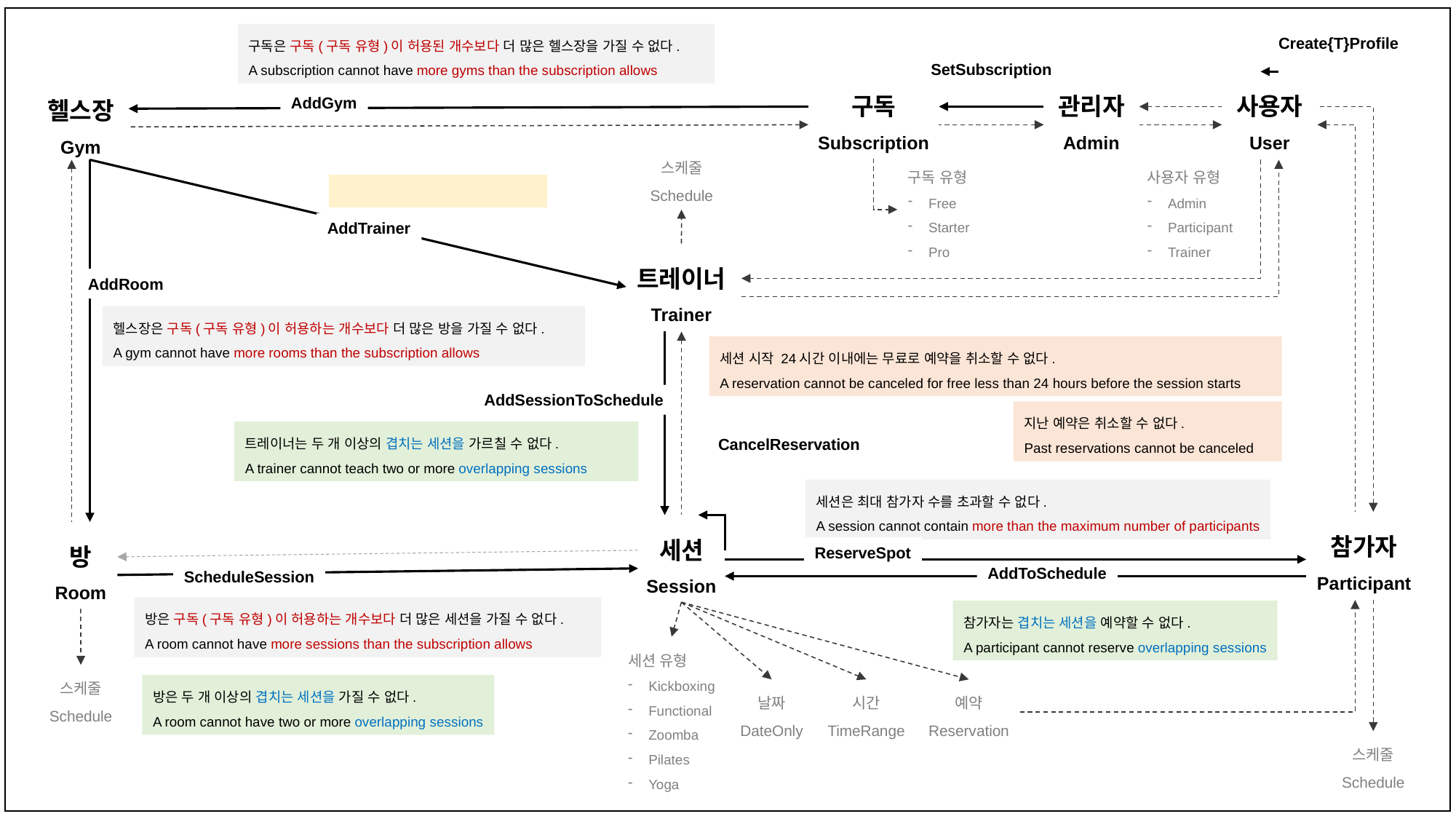

구독은 구독(구독 유형)이 허용된 개수보다 더 많은 헬스장을 가질 수 없다.
A subscription cannot have more gyms than the subscription allows
Create{T}Profile
SetSubscription

구독
Subscription
관리자
Admin
사용자
User
헬스장
Gym
AddGym

스케줄
Schedule
구독 유형
Free
Starter
Pro
사용자 유형
Admin
Participant
Trainer

AddTrainer
트레이너
Trainer

AddRoom
헬스장은 구독(구독 유형)이 허용하는 개수보다 더 많은 방을 가질 수 없다.
A gym cannot have more rooms than the subscription allows

세션 시작 24시간 이내에는 무료로 예약을 취소할 수 없다.
A reservation cannot be canceled for free less than 24 hours before the session starts
AddSessionToSchedule
지난 예약은 취소할 수 없다.
Past reservations cannot be canceled
트레이너는 두 개 이상의 겹치는 세션을 가르칠 수 없다.
A trainer cannot teach two or more overlapping sessions
CancelReservation
세션은 최대 참가자 수를 초과할 수 없다.
A session cannot contain more than the maximum number of participants

참가자
Participant

세션
Session
방
Room
ReserveSpot

AddToSchedule
ScheduleSession

방은 구독(구독 유형)이 허용하는 개수보다 더 많은 세션을 가질 수 없다.
A room cannot have more sessions than the subscription allows
참가자는 겹치는 세션을 예약할 수 없다.
A participant cannot reserve overlapping sessions
세션 유형
Kickboxing
Functional
Zoomba
Pilates
Yoga
스케줄
Schedule
방은 두 개 이상의 겹치는 세션을 가질 수 없다.
A room cannot have two or more overlapping sessions
날짜
DateOnly
시간
TimeRange
예약
Reservation
스케줄
Schedule